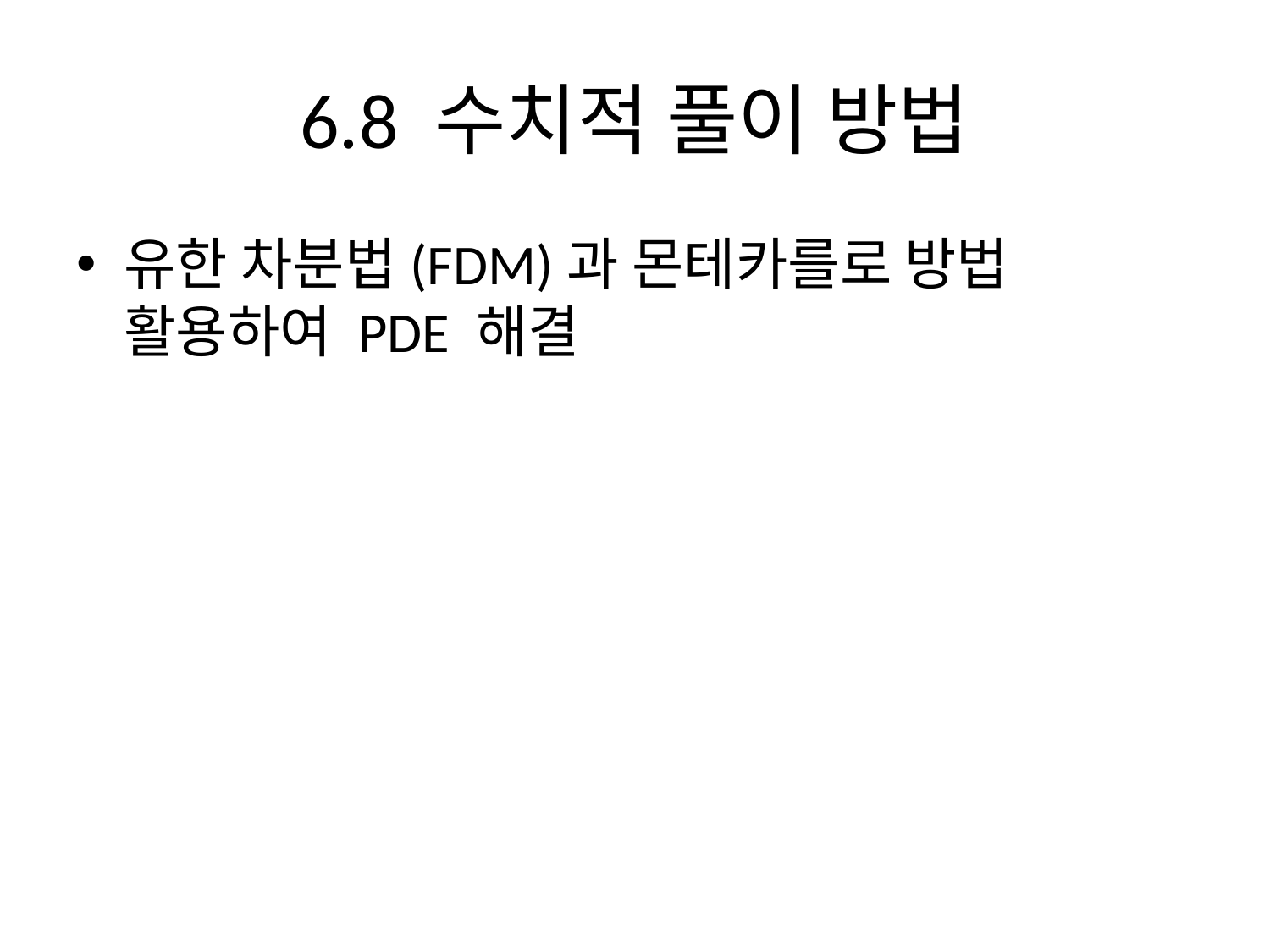

# 6.8 수치적 풀이 방법
유한 차분법(FDM)과 몬테카를로 방법 활용하여 PDE 해결